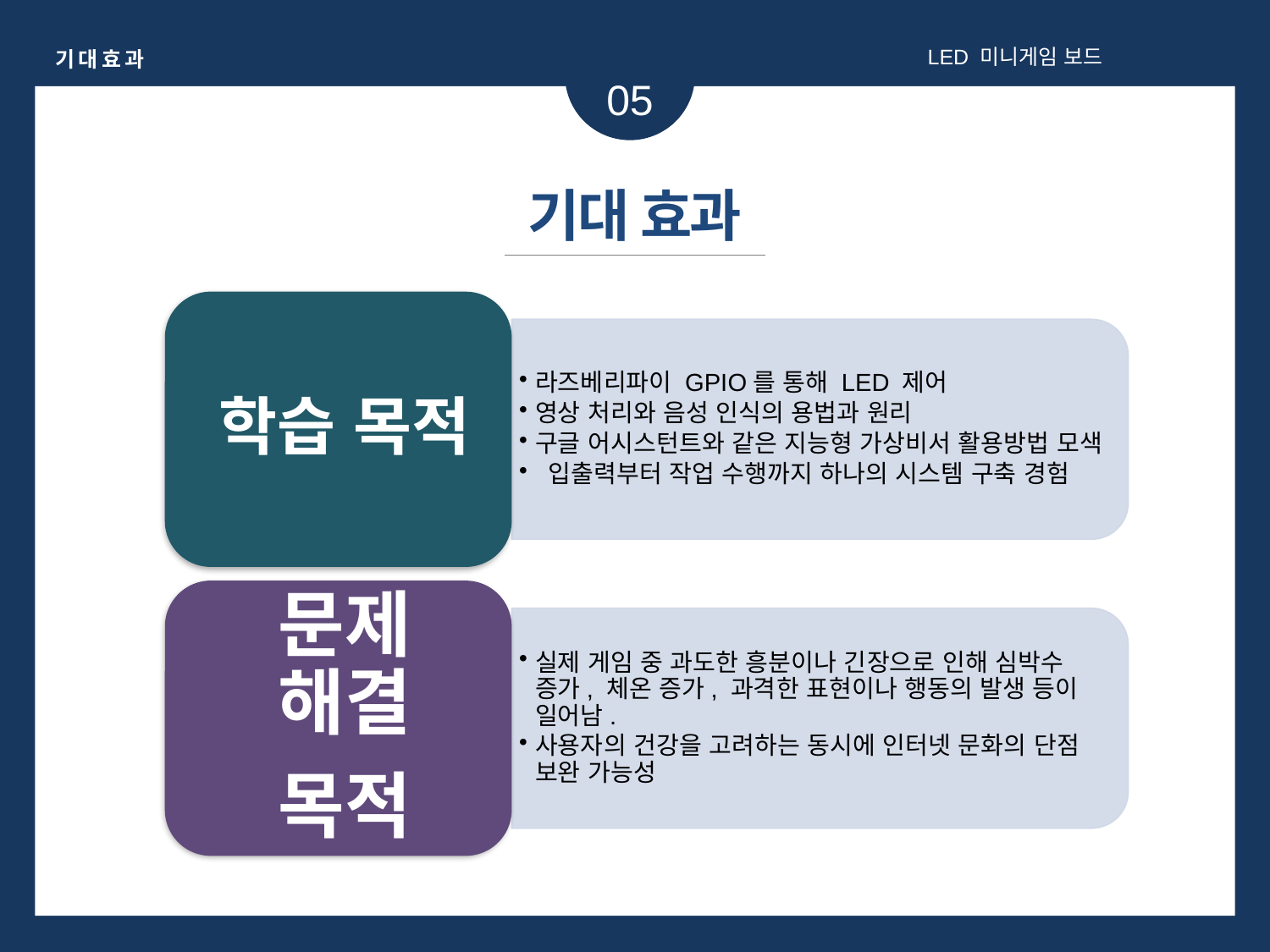

LED 미니게임 보드
기  대  효  과
05

기대 효과
라즈베리파이 GPIO를 통해 LED 제어
영상 처리와 음성 인식의 용법과 원리
구글 어시스턴트와 같은 지능형 가상비서 활용방법 모색
 입출력부터 작업 수행까지 하나의 시스템 구축 경험
학습 목적
실제 게임 중 과도한 흥분이나 긴장으로 인해 심박수 증가, 체온 증가, 과격한 표현이나 행동의 발생 등이 일어남.
사용자의 건강을 고려하는 동시에 인터넷 문화의 단점 보완 가능성
문제 해결
목적